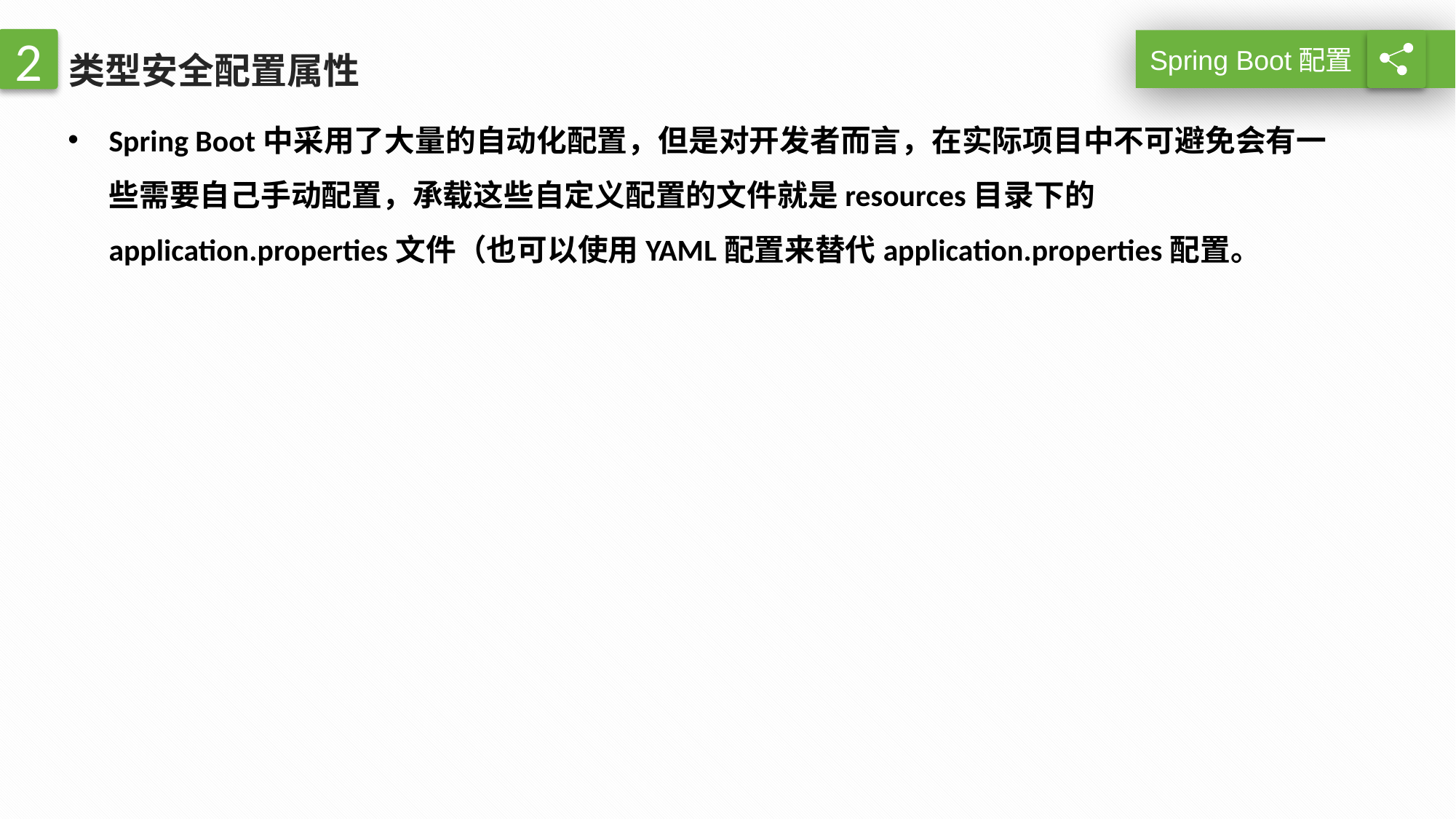

类型安全配置属性
2

Spring Boot配置

Spring Boot中采用了大量的自动化配置，但是对开发者而言，在实际项目中不可避免会有一些需要自己手动配置，承载这些自定义配置的文件就是resources目录下的application.properties文件（也可以使用YAML配置来替代application.properties配置。